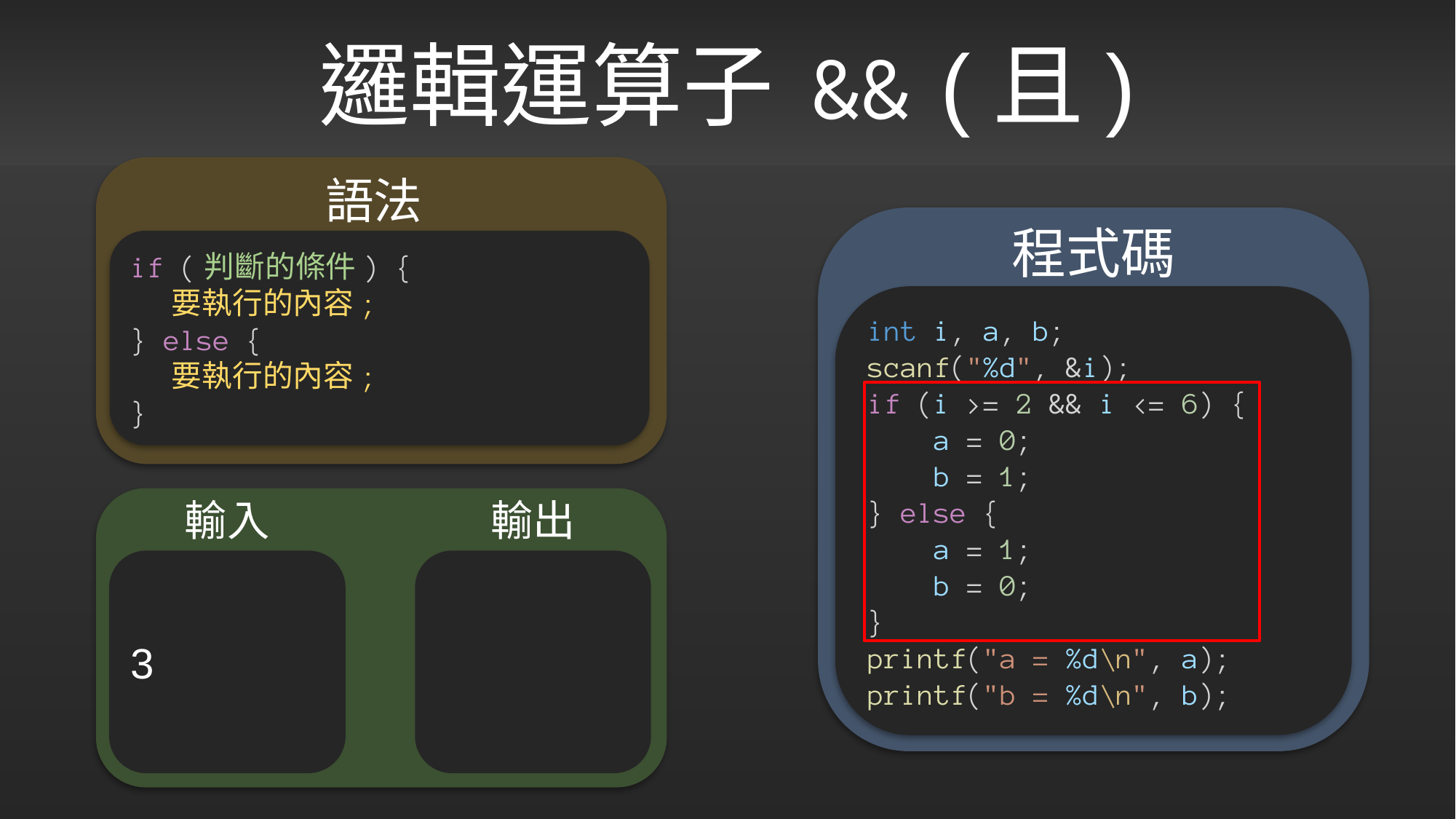

邏輯運算子 && (且)

語法
if (判斷的條件) {
    要執行的內容;
} else {
    要執行的內容;
}

程式碼
int i, a, b;
scanf("%d", &i);
if (i >= 2 && i <= 6) {
    a = 0;
    b = 1;
} else {
    a = 1;
    b = 0;
}
printf("a = %d\n", a);
printf("b = %d\n", b);

輸入
輸出
3
a = 0
b = 1